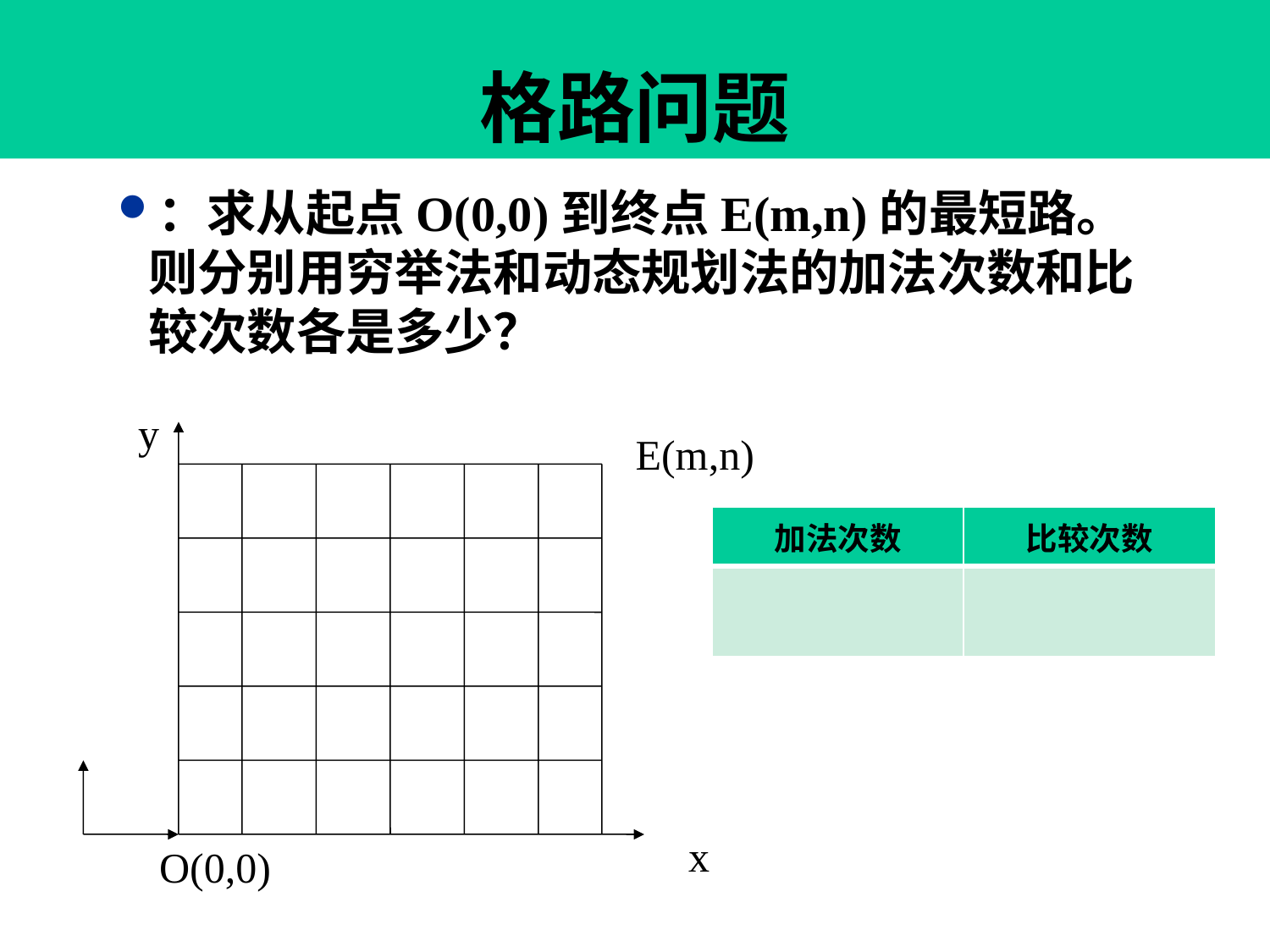

# 格路问题
：求从起点O(0,0)到终点E(m,n)的最短路。则分别用穷举法和动态规划法的加法次数和比较次数各是多少？
y

E(m,n)

x

O(0,0)

| 加法次数 | 比较次数 |
| --- | --- |
|  |  |